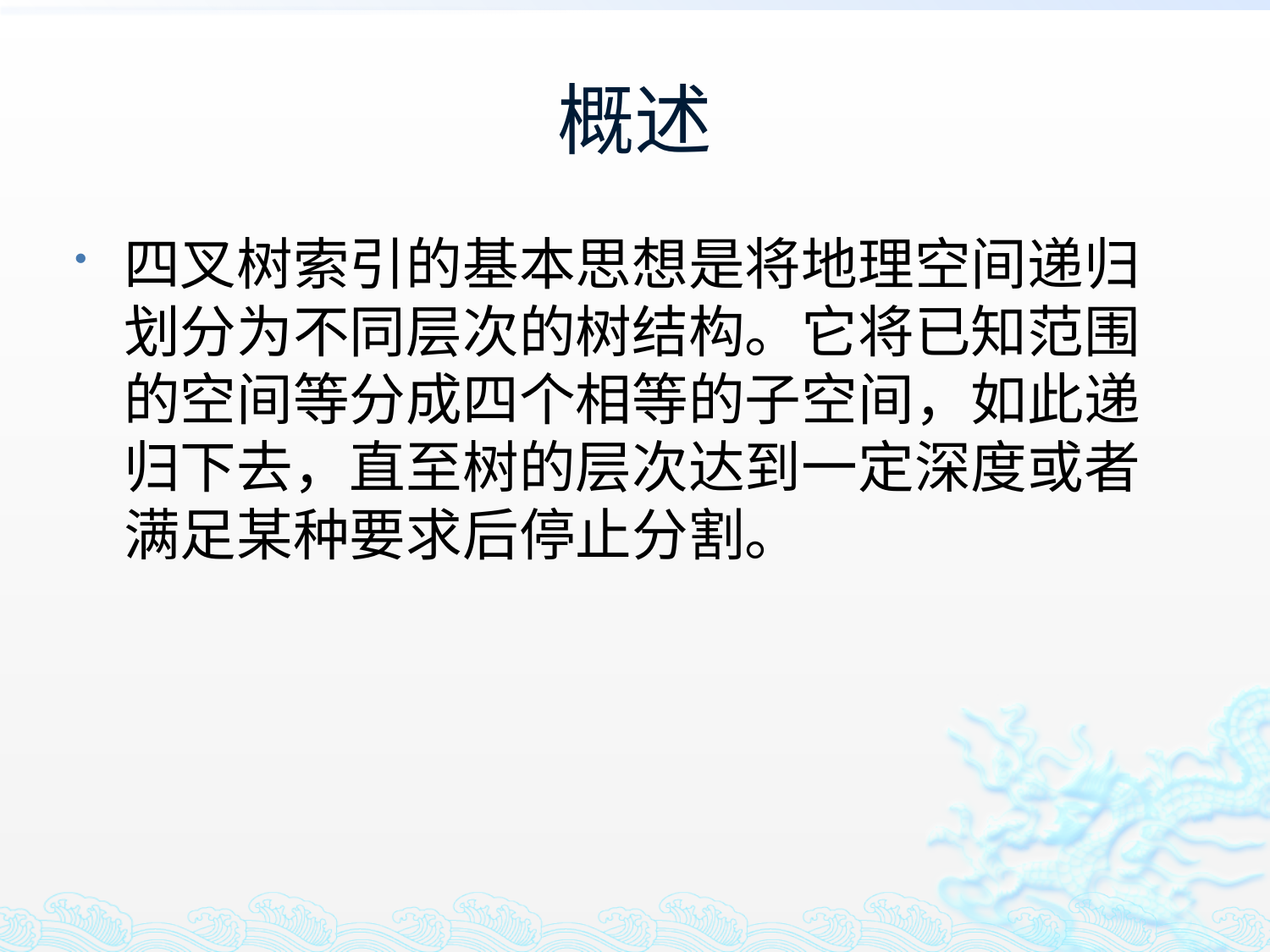

# 概述
四叉树索引的基本思想是将地理空间递归划分为不同层次的树结构。它将已知范围的空间等分成四个相等的子空间，如此递归下去，直至树的层次达到一定深度或者满足某种要求后停止分割。